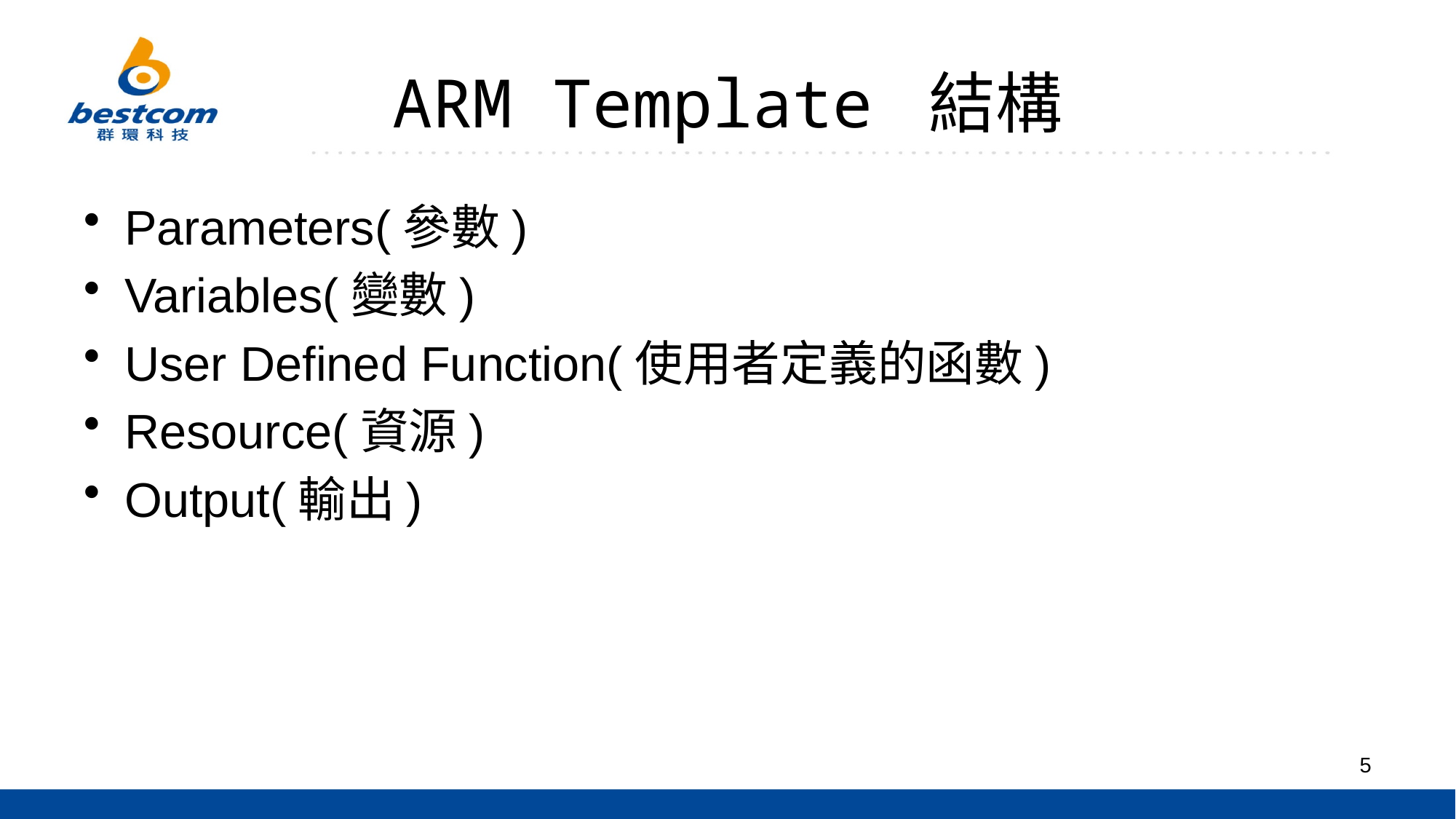

# ARM Template 結構
Parameters(參數)
Variables(變數)
User Defined Function(使用者定義的函數)
Resource(資源)
Output(輸出)
5